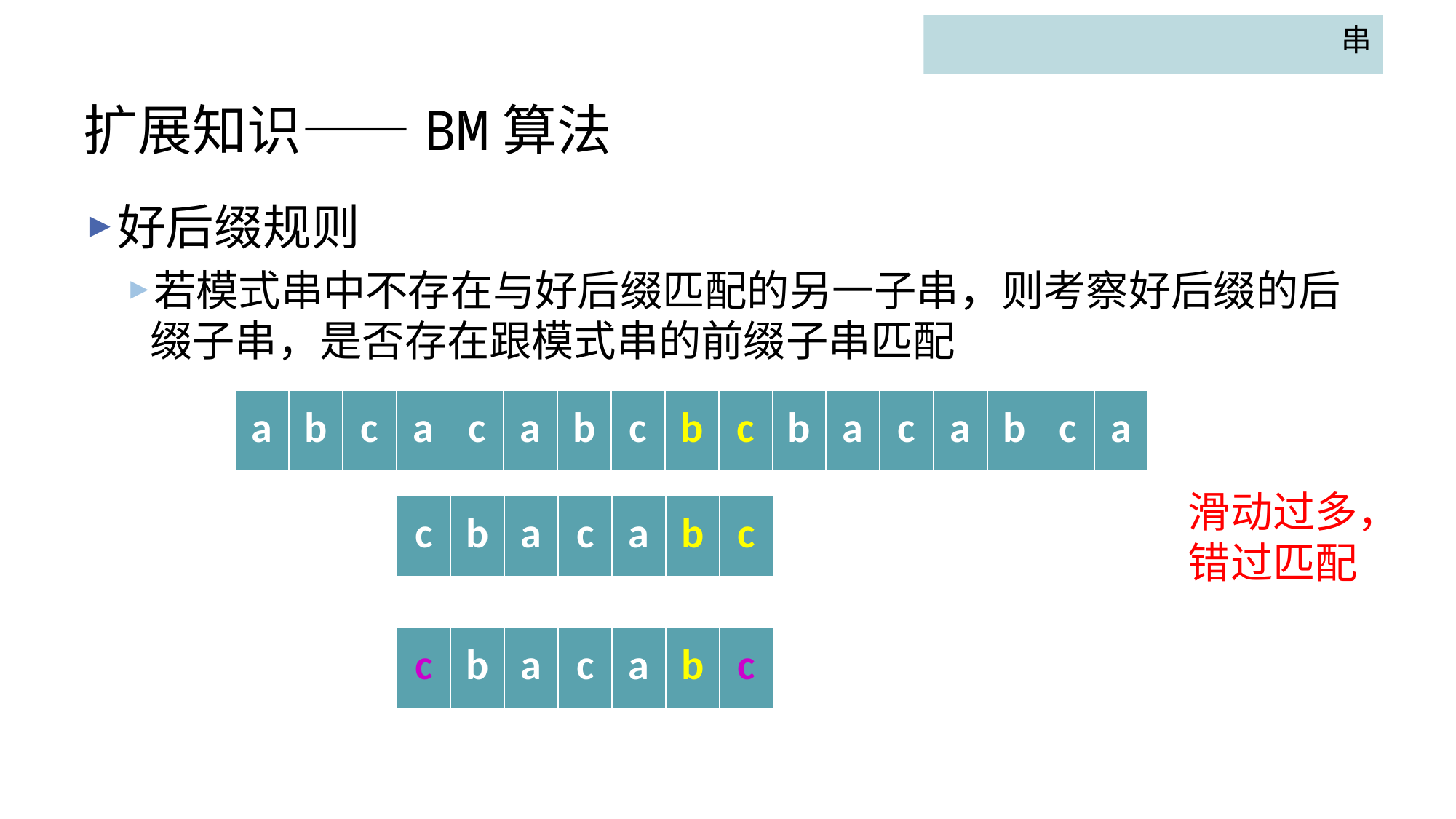

串

# 扩展知识——BM算法
好后缀规则
若模式串中不存在与好后缀匹配的另一子串，则考察好后缀的后缀子串，是否存在跟模式串的前缀子串匹配
| a | b | c | a | c | a | b | c | b | c | b | a | c | a | b | c | a |
| --- | --- | --- | --- | --- | --- | --- | --- | --- | --- | --- | --- | --- | --- | --- | --- | --- |
滑动过多，错过匹配
| c | b | a | c | a | b | c |
| --- | --- | --- | --- | --- | --- | --- |
| c | b | a | c | a | b | c |
| --- | --- | --- | --- | --- | --- | --- |